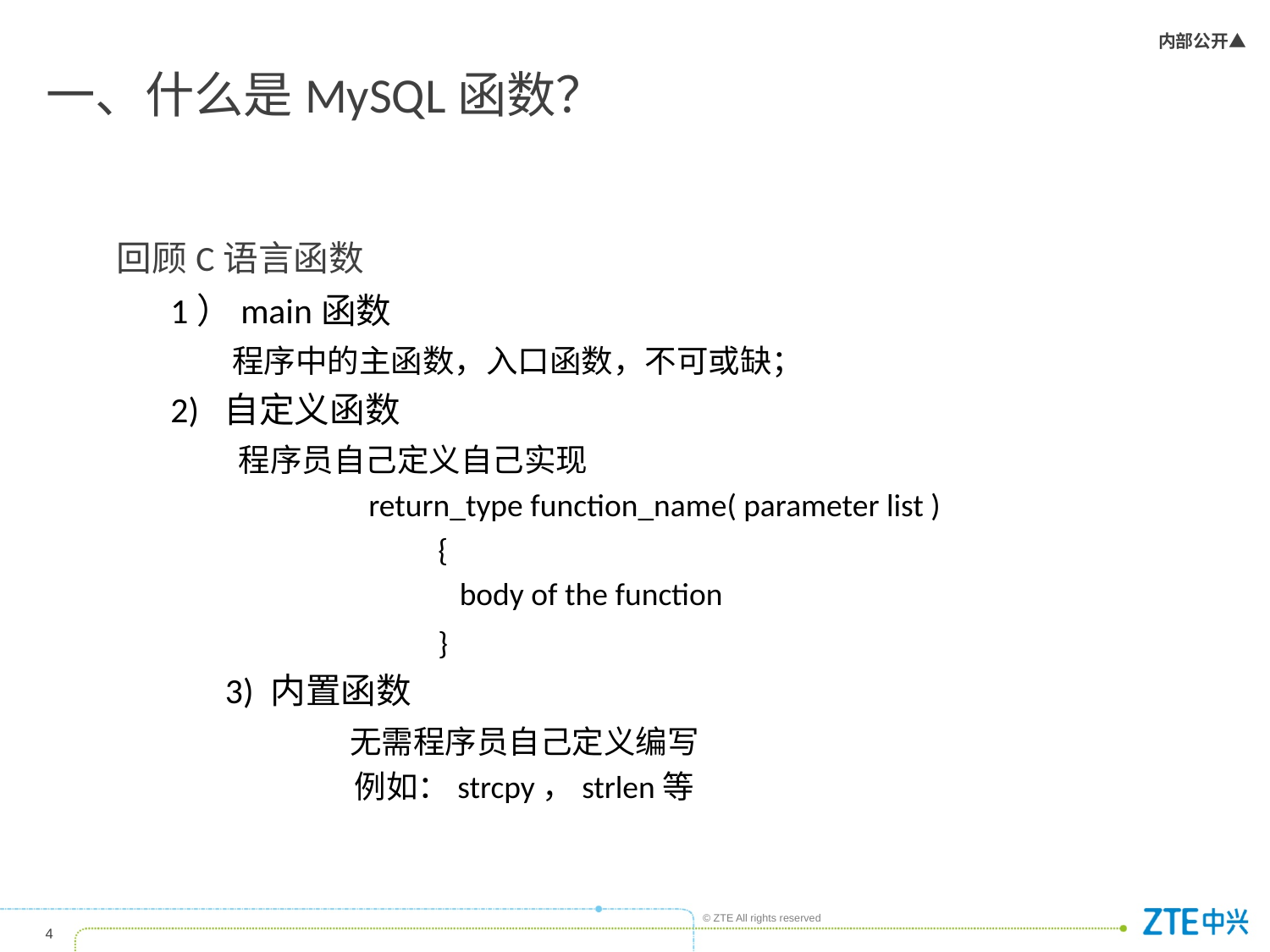

# 一、什么是MySQL函数？
     回顾C语言函数
               1）main函数
         	      程序中的主函数，入口函数，不可或缺；
               2)  自定义函数
                        程序员自己定义自己实现
		         return_type function_name( parameter list )
			 {
			    body of the function
			 }
	      3) 内置函数
		     无需程序员自己定义编写
		      例如：strcpy，strlen等